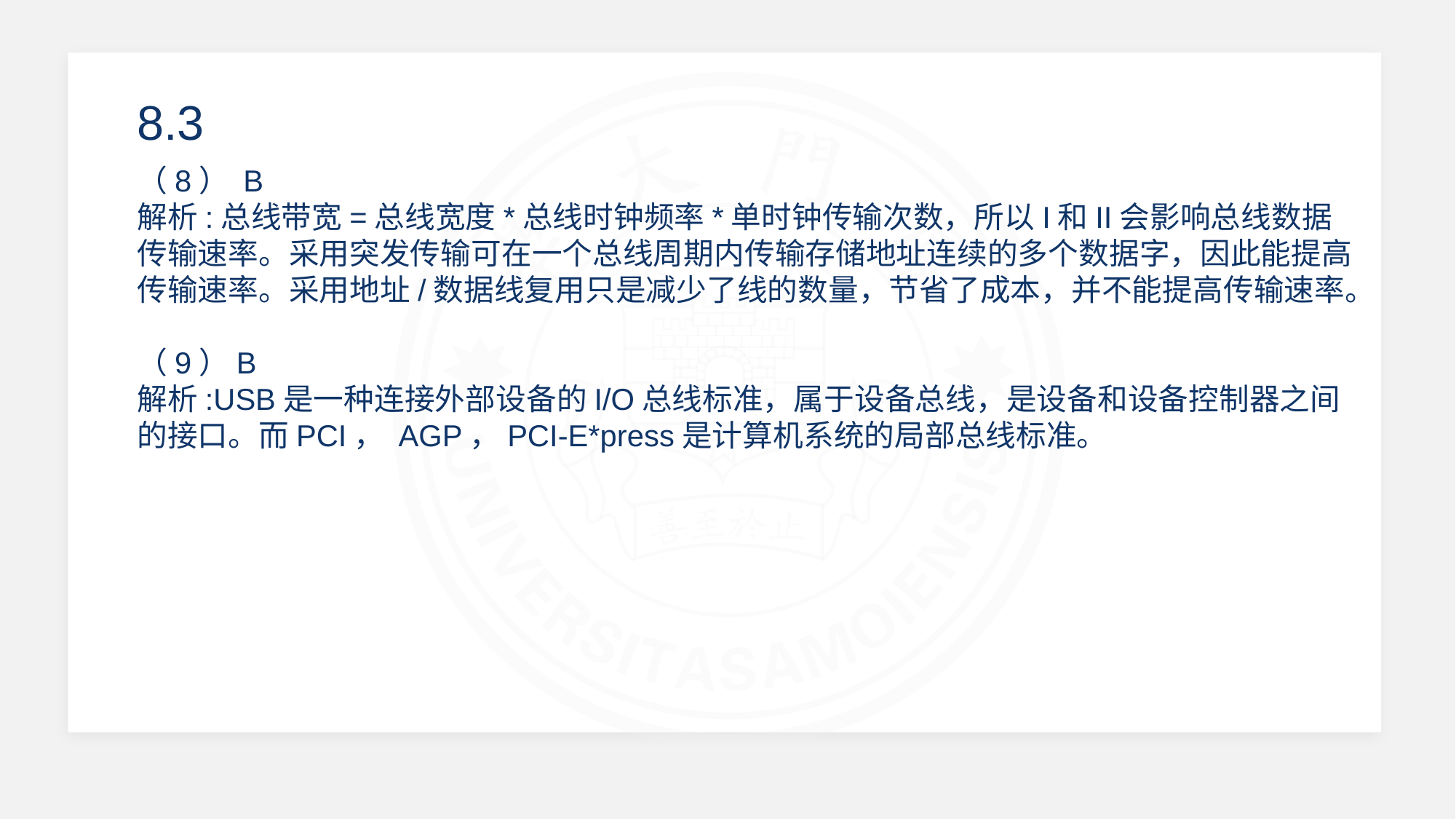

8.3
（8） B
解析:总线带宽=总线宽度*总线时钟频率*单时钟传输次数，所以I和II会影响总线数据传输速率。采用突发传输可在一个总线周期内传输存储地址连续的多个数据字，因此能提高传输速率。采用地址/数据线复用只是减少了线的数量，节省了成本，并不能提高传输速率。

（9）B
解析:USB是一种连接外部设备的I/O总线标准，属于设备总线，是设备和设备控制器之间的接口。而PCI， AGP，PCI-E*press是计算机系统的局部总线标准。